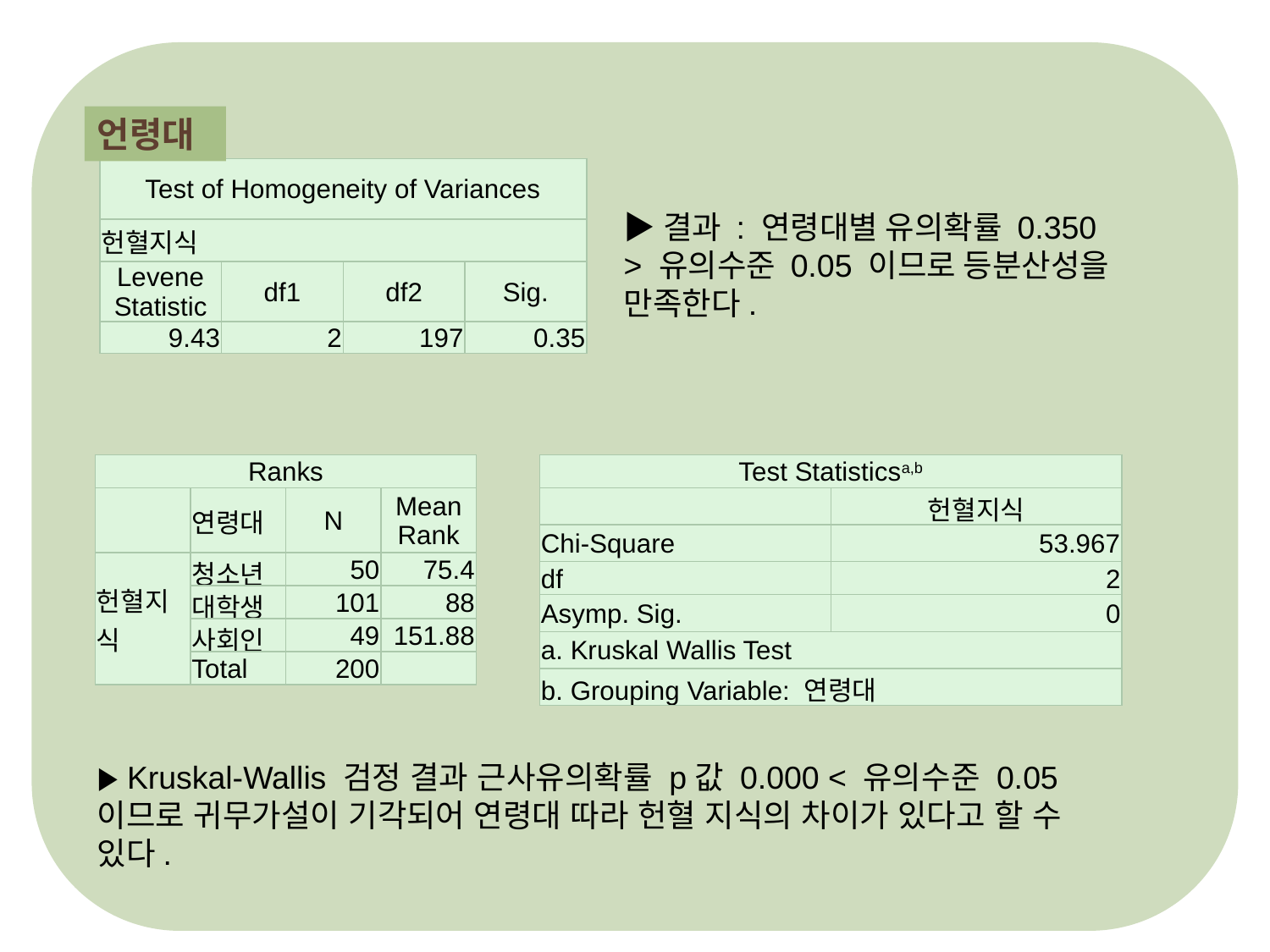

언령대
| Test of Homogeneity of Variances |  |  |  |
| --- | --- | --- | --- |
| 헌혈지식 |  |  |  |
| Levene Statistic | df1 | df2 | Sig. |
| 9.43 | 2 | 197 | 0.35 |
▶결과 : 연령대별 유의확률 0.350 > 유의수준 0.05 이므로 등분산성을 만족한다.
| Ranks |  |  |  |
| --- | --- | --- | --- |
|  | 연령대 | N | Mean Rank |
| 헌혈지식 | 청소년 | 50 | 75.4 |
|  | 대학생 | 101 | 88 |
|  | 사회인 | 49 | 151.88 |
|  | Total | 200 |  |
| Test Statisticsa,b |  |
| --- | --- |
|  | 헌혈지식 |
| Chi-Square | 53.967 |
| df | 2 |
| Asymp. Sig. | 0 |
| a. Kruskal Wallis Test |  |
| b. Grouping Variable: 연령대 |  |
▶ Kruskal-Wallis 검정 결과 근사유의확률 p값 0.000 < 유의수준 0.05 이므로 귀무가설이 기각되어 연령대 따라 헌혈 지식의 차이가 있다고 할 수 있다.